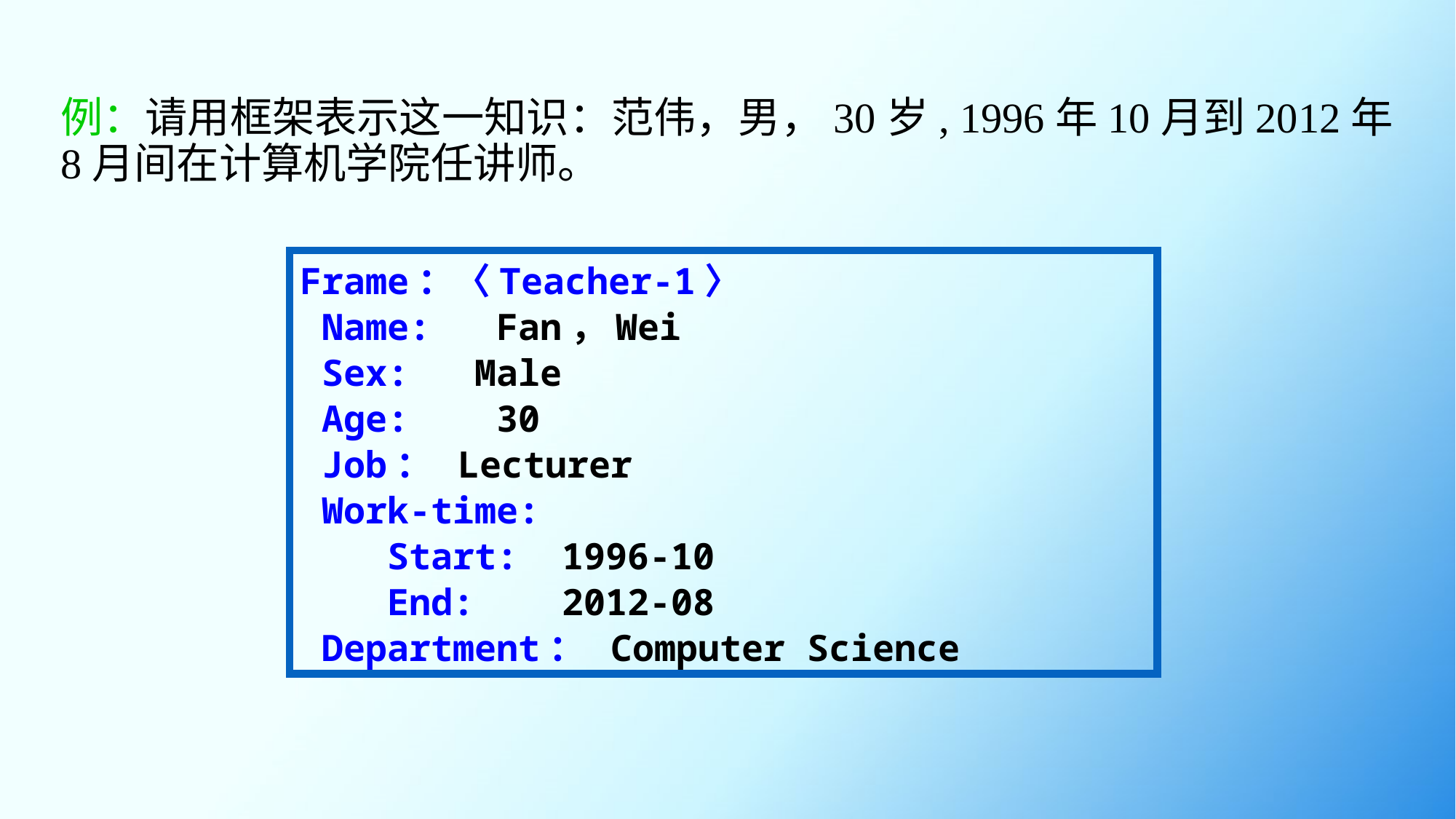

# 例：请用框架表示这一知识：范伟，男，30岁, 1996年10月到2012年8月间在计算机学院任讲师。
Frame：〈Teacher-1〉
 Name:   Fan，Wei
 Sex:   Male
 Age:    30
 Job：  Lecturer
 Work-time:
    Start:  1996-10
    End:    2012-08
 Department：  Computer Science
39